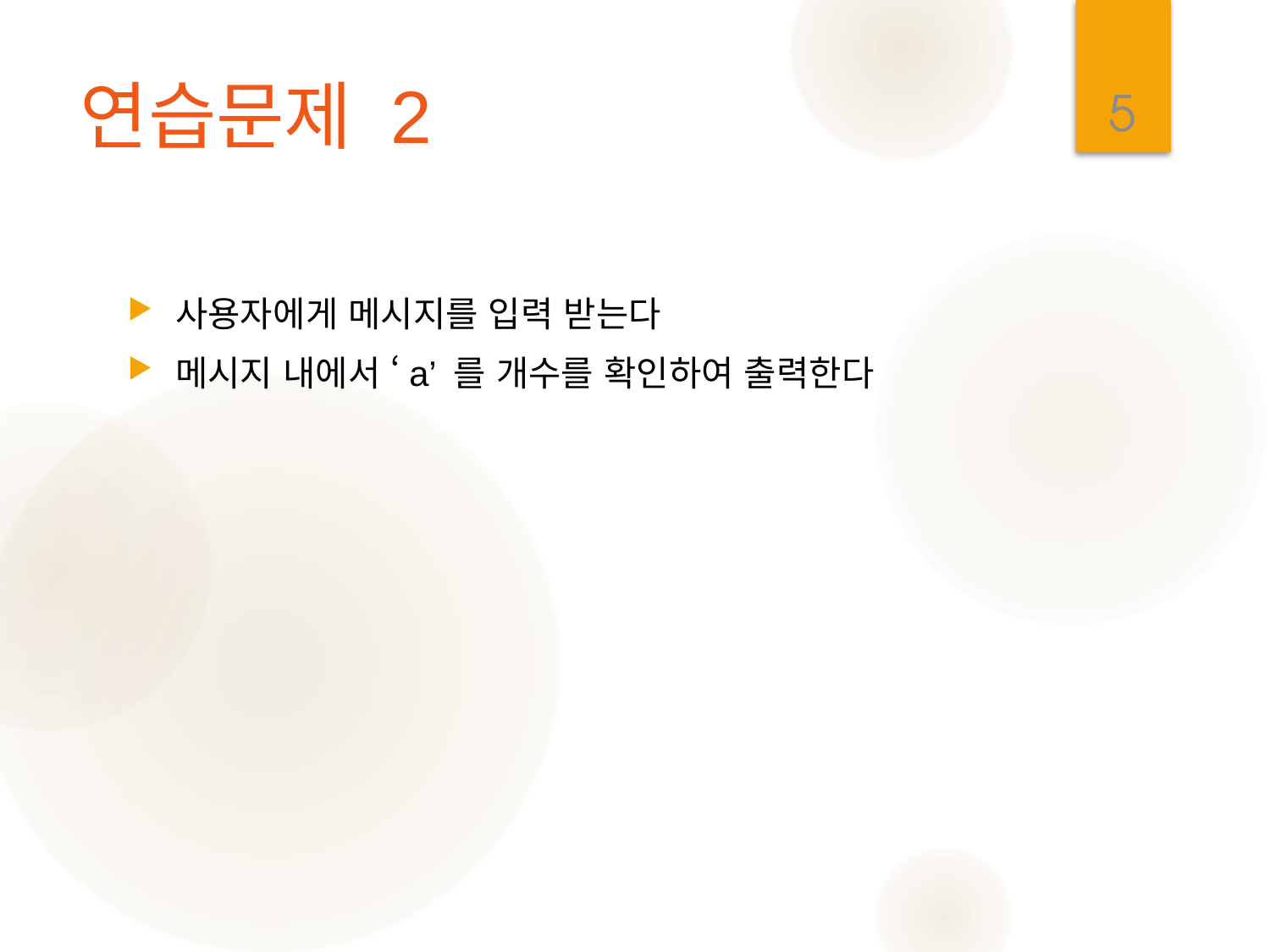

5
# 연습문제 2
사용자에게 메시지를 입력 받는다
메시지 내에서 ‘a’ 를 개수를 확인하여 출력한다